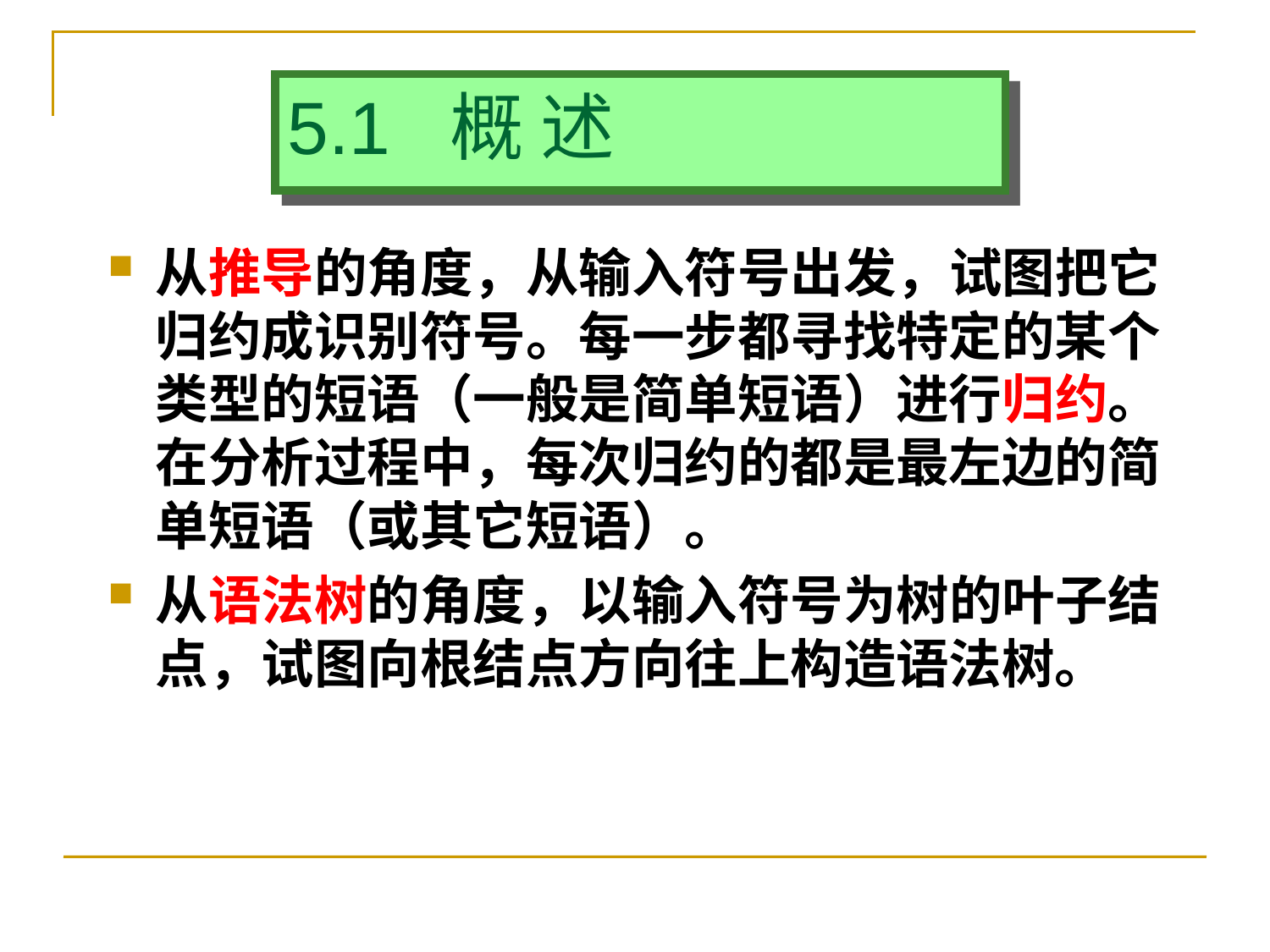

# 5.1  概 述
从推导的角度，从输入符号出发，试图把它归约成识别符号。每一步都寻找特定的某个类型的短语（一般是简单短语）进行归约。在分析过程中，每次归约的都是最左边的简单短语（或其它短语）。
从语法树的角度，以输入符号为树的叶子结点，试图向根结点方向往上构造语法树。
9